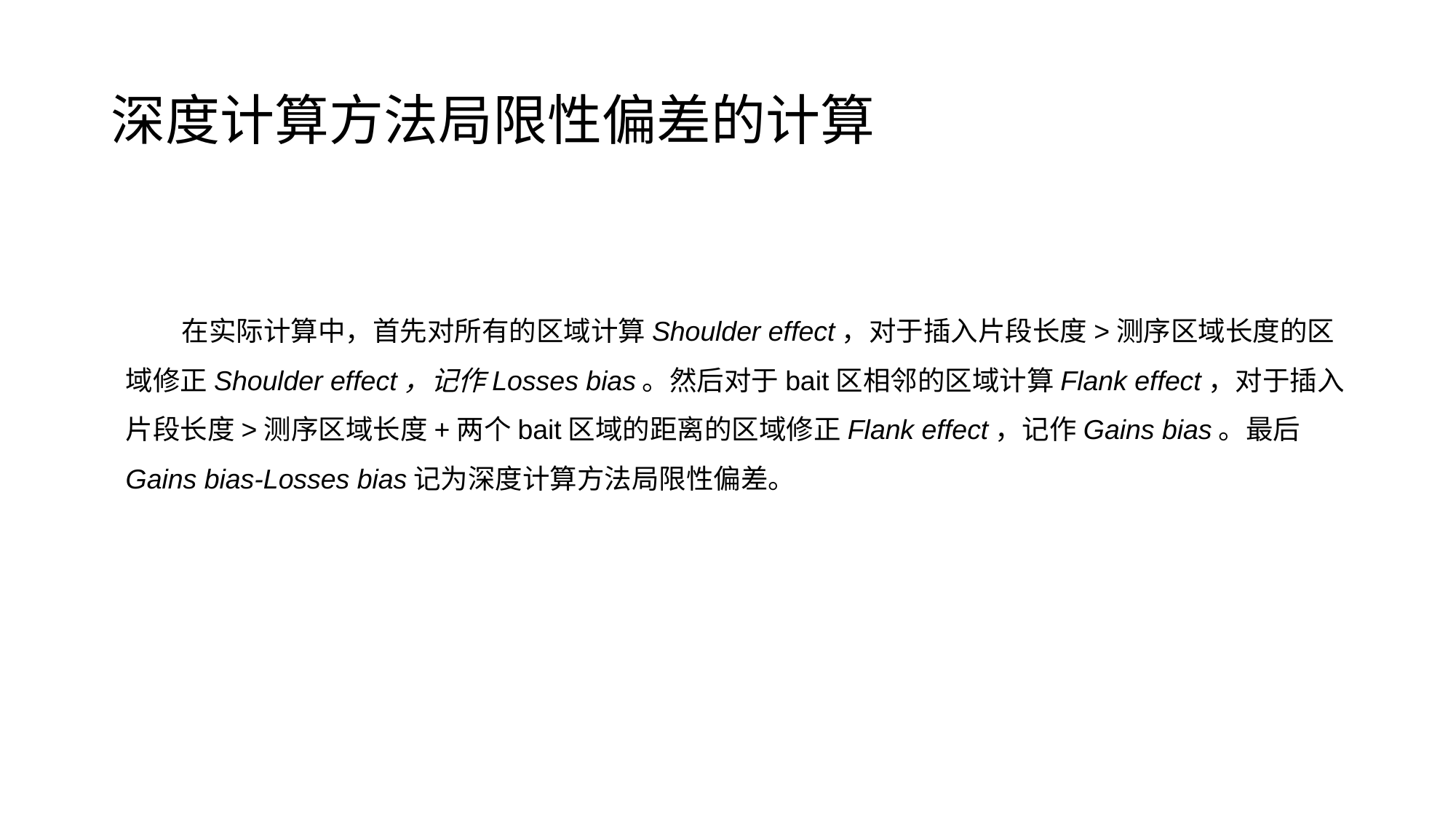

# 深度计算方法局限性偏差的计算
        在实际计算中，首先对所有的区域计算Shoulder effect，对于插入片段长度>测序区域长度的区域修正Shoulder effect，记作Losses bias。然后对于bait区相邻的区域计算Flank effect，对于插入片段长度>测序区域长度+两个bait区域的距离的区域修正Flank effect，记作Gains bias。最后Gains bias-Losses bias记为深度计算方法局限性偏差。